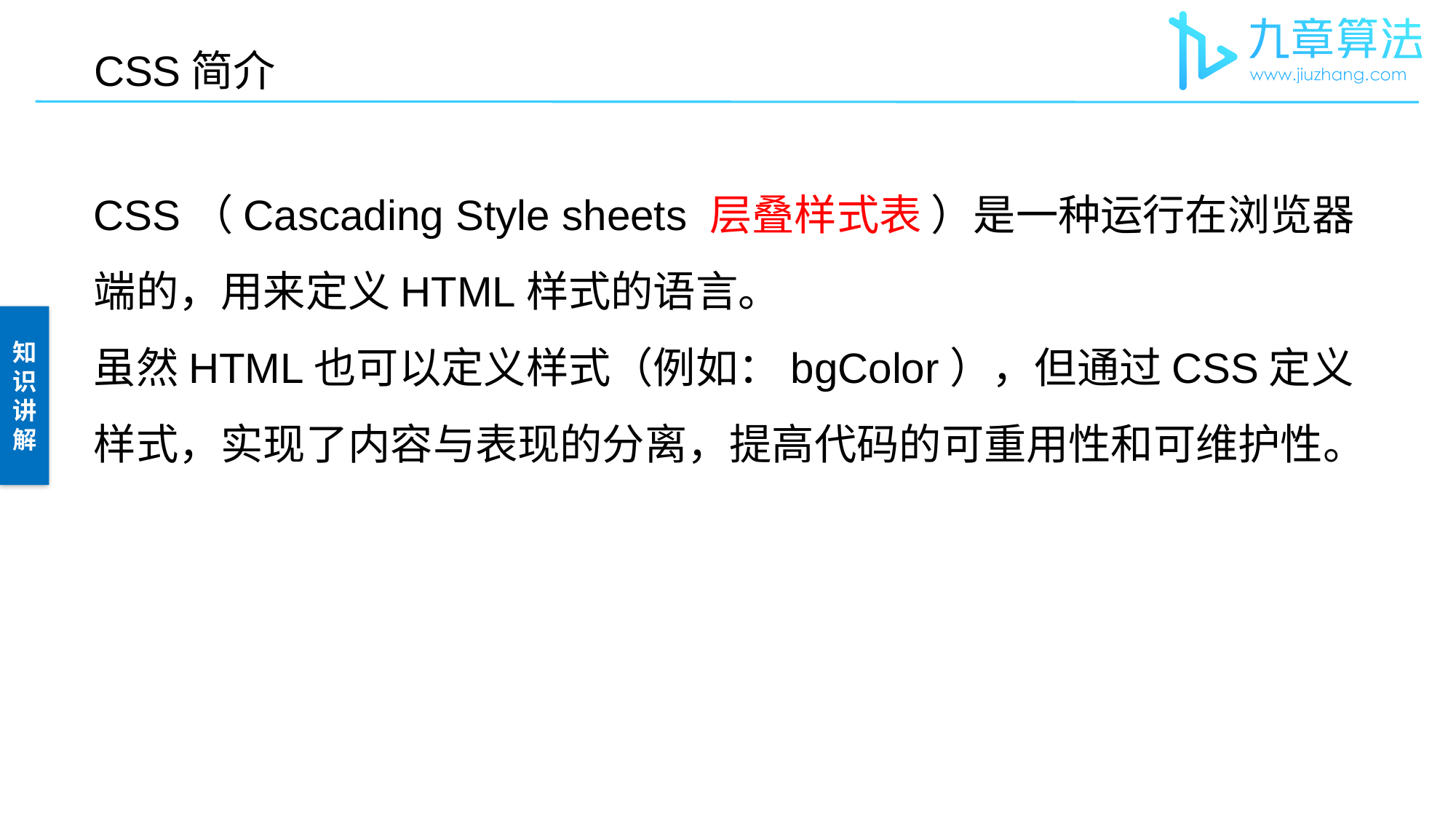

# CSS简介
CSS（Cascading Style sheets 层叠样式表 ）是一种运行在浏览器端的，用来定义HTML样式的语言。
虽然HTML也可以定义样式（例如：bgColor），但通过CSS定义样式，实现了内容与表现的分离，提高代码的可重用性和可维护性。